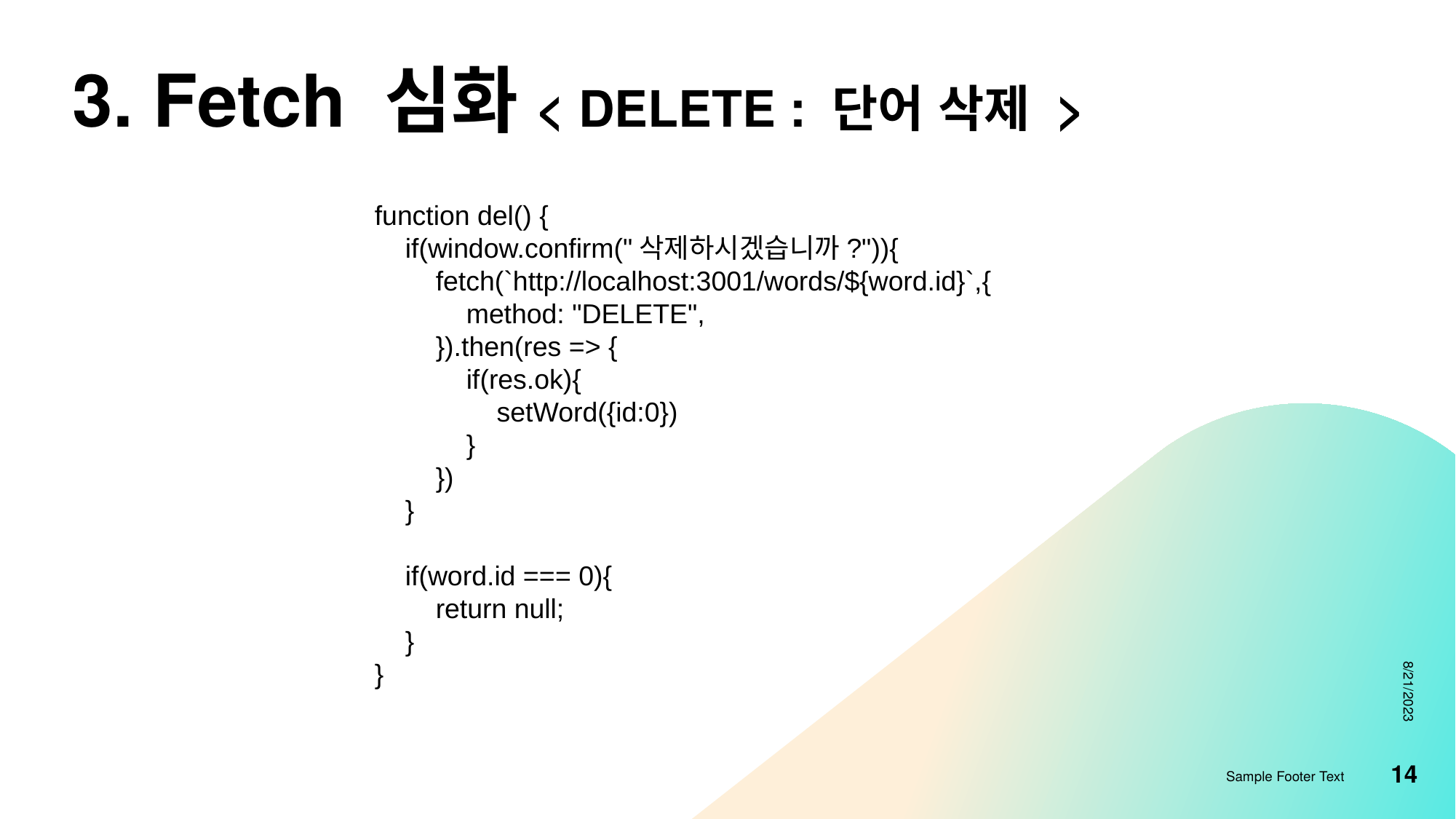

# 3. Fetch 심화< DELETE : 단어 삭제 >
function del() {
    if(window.confirm("삭제하시겠습니까?")){
        fetch(`http://localhost:3001/words/${word.id}`,{
            method: "DELETE",
        }).then(res => {
            if(res.ok){
                setWord({id:0})
            }
        })
    }

    if(word.id === 0){
        return null;
    }
}
8/21/2023
Sample Footer Text
14